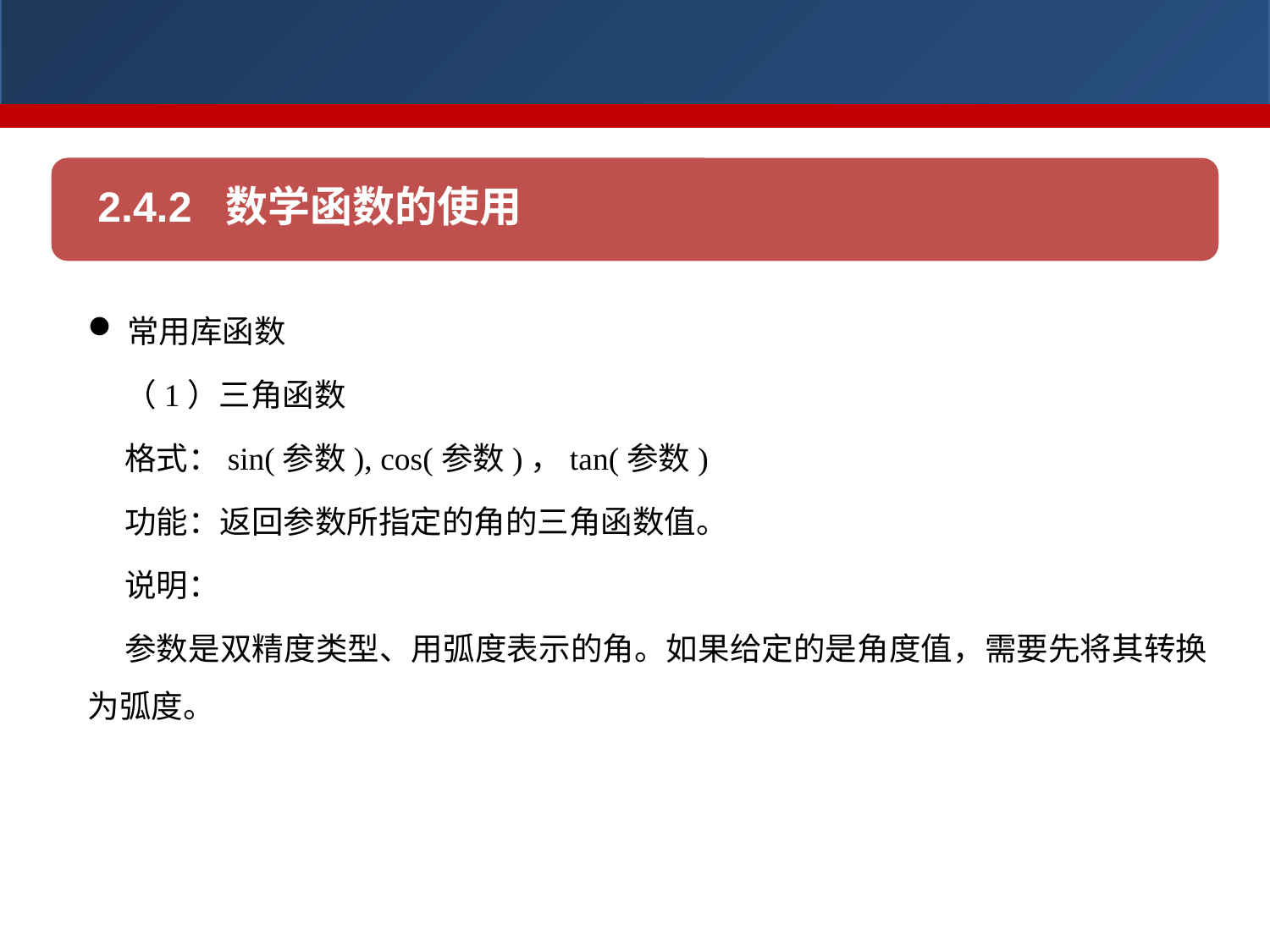

2.4.2  数学函数的使用
常用库函数
（1）三角函数
格式：sin(参数), cos(参数)，tan(参数)
功能：返回参数所指定的角的三角函数值。
说明：
参数是双精度类型、用弧度表示的角。如果给定的是角度值，需要先将其转换为弧度。